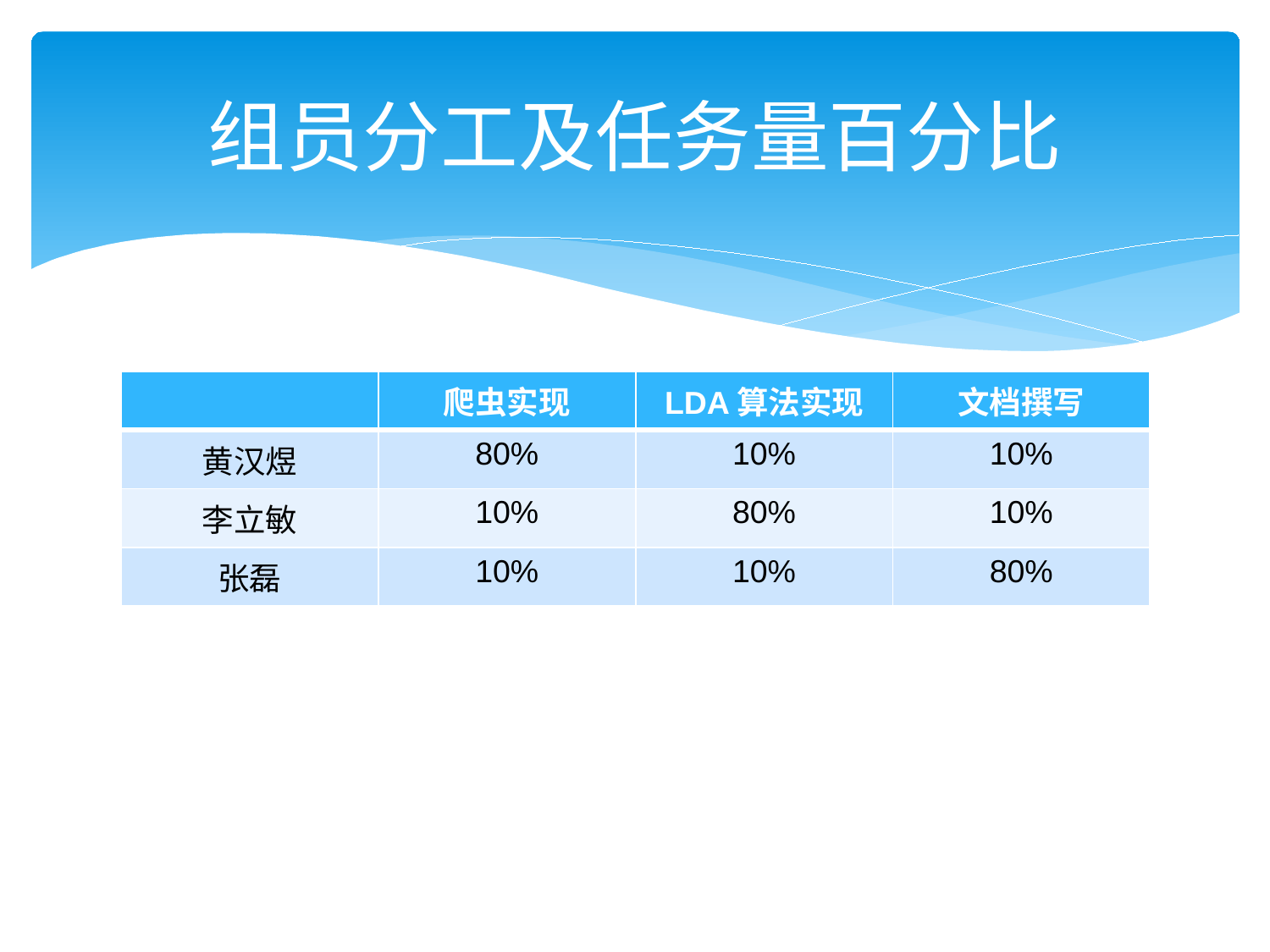

# 组员分工及任务量百分比
|  | 爬虫实现 | LDA算法实现 | 文档撰写 |
| --- | --- | --- | --- |
| 黄汉煜 | 80% | 10% | 10% |
| 李立敏 | 10% | 80% | 10% |
| 张磊 | 10% | 10% | 80% |